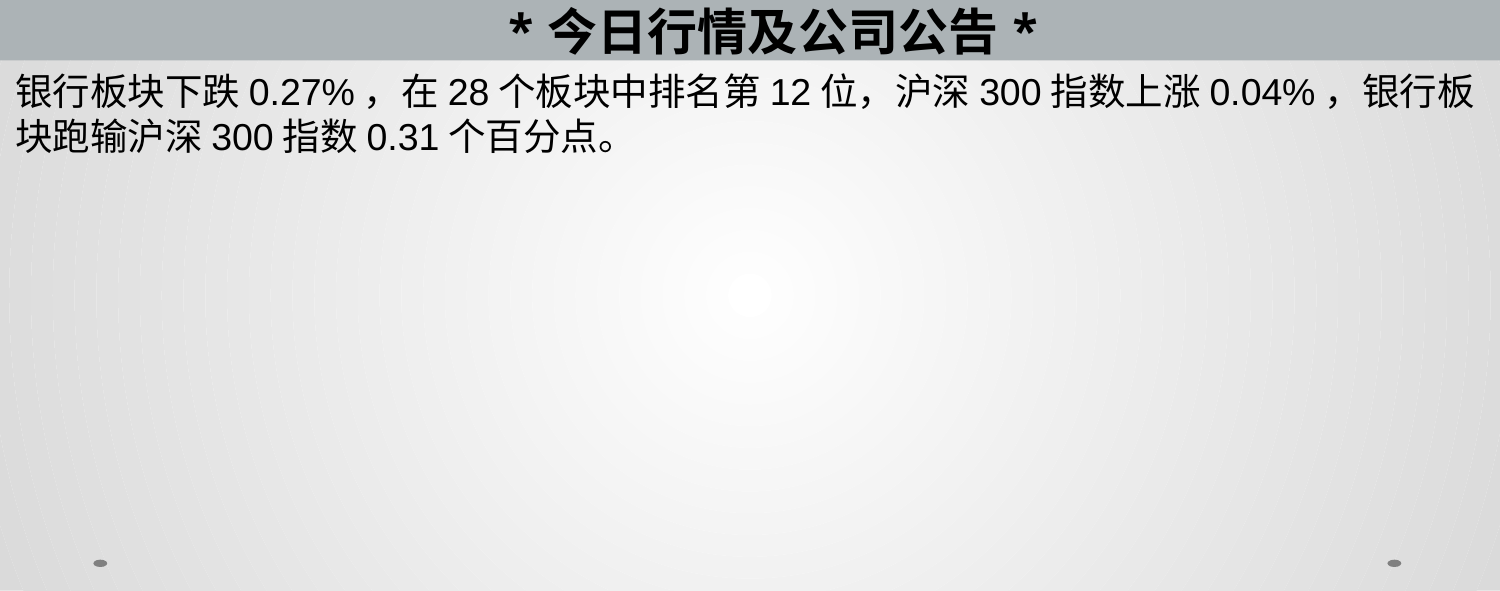

*今日行情及公司公告*
银行板块下跌0.27%，在28个板块中排名第12位，沪深300指数上涨0.04%，银行板块跑输沪深300指数0.31个百分点。